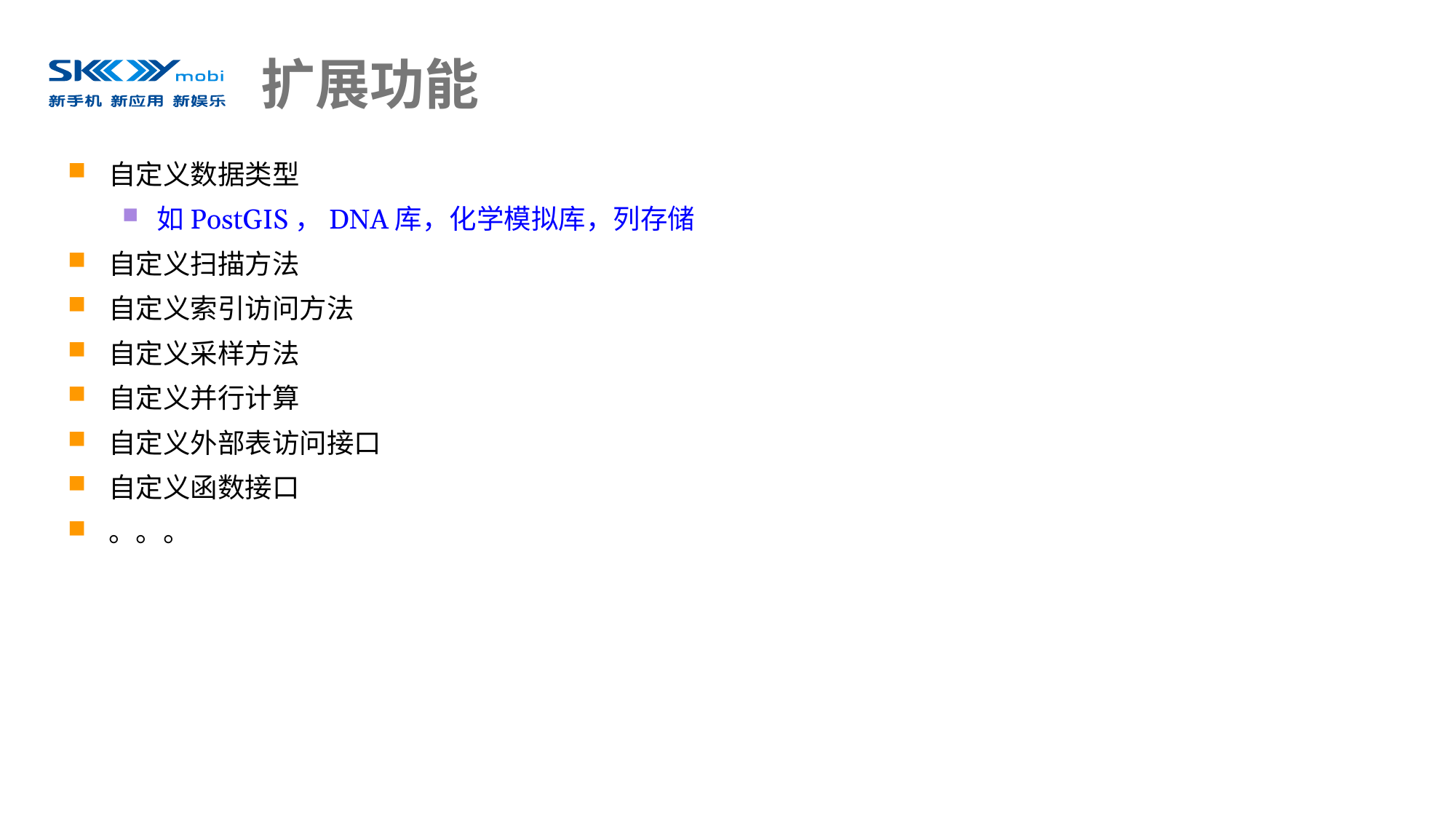

# 扩展功能
自定义数据类型
如PostGIS，DNA库，化学模拟库，列存储
自定义扫描方法
自定义索引访问方法
自定义采样方法
自定义并行计算
自定义外部表访问接口
自定义函数接口
。。。